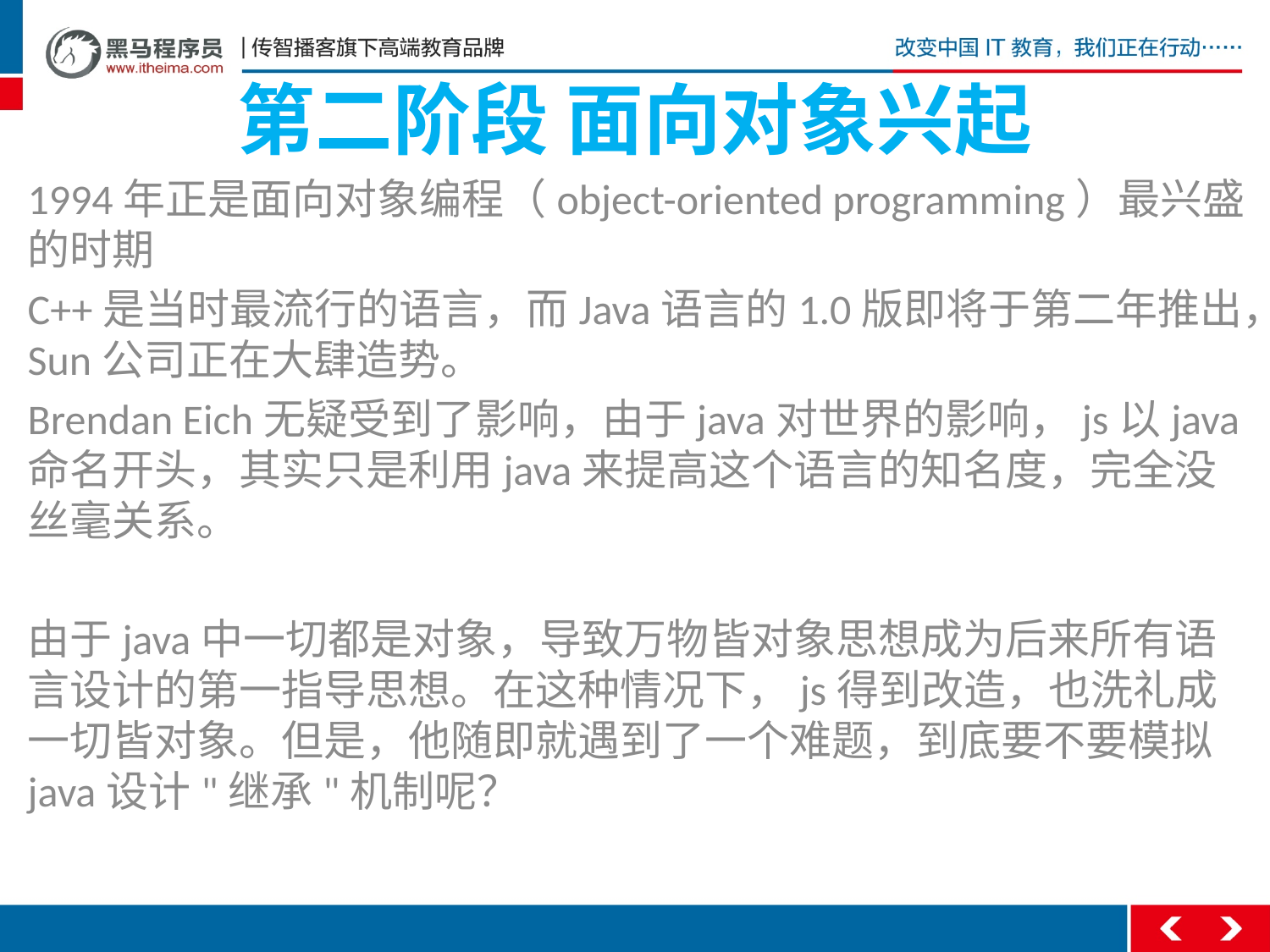

# 第二阶段 面向对象兴起
1994年正是面向对象编程（object-oriented programming）最兴盛的时期
C++是当时最流行的语言，而Java语言的1.0版即将于第二年推出，Sun公司正在大肆造势。
Brendan Eich无疑受到了影响，由于java对世界的影响，js以java命名开头，其实只是利用java来提高这个语言的知名度，完全没丝毫关系。

由于java中一切都是对象，导致万物皆对象思想成为后来所有语言设计的第一指导思想。在这种情况下，js得到改造，也洗礼成一切皆对象。但是，他随即就遇到了一个难题，到底要不要模拟java设计"继承"机制呢？